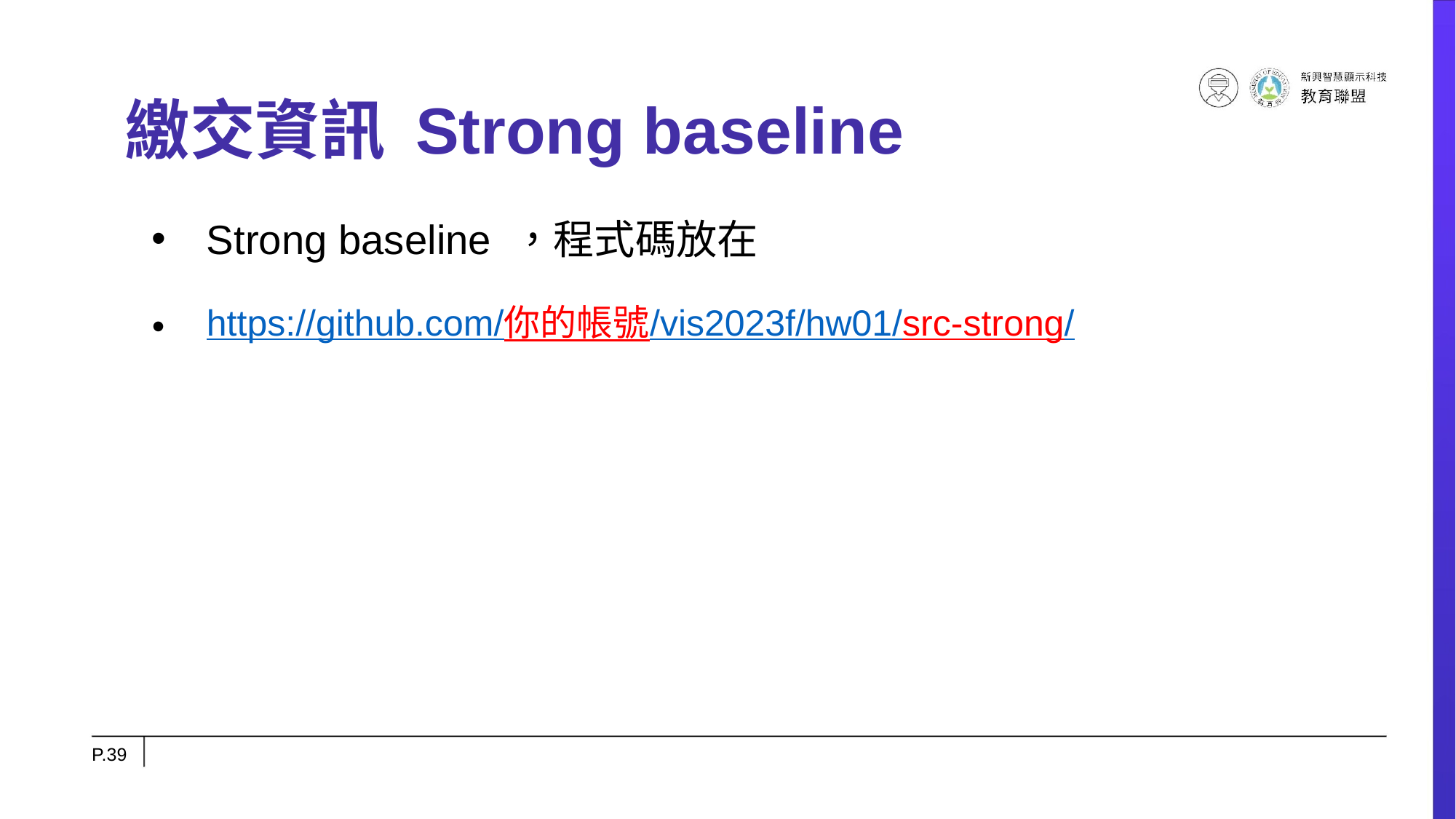

# 繳交資訊 Strong baseline
Strong baseline ，程式碼放在
https://github.com/你的帳號/vis2023f/hw01/src-strong/

P.39